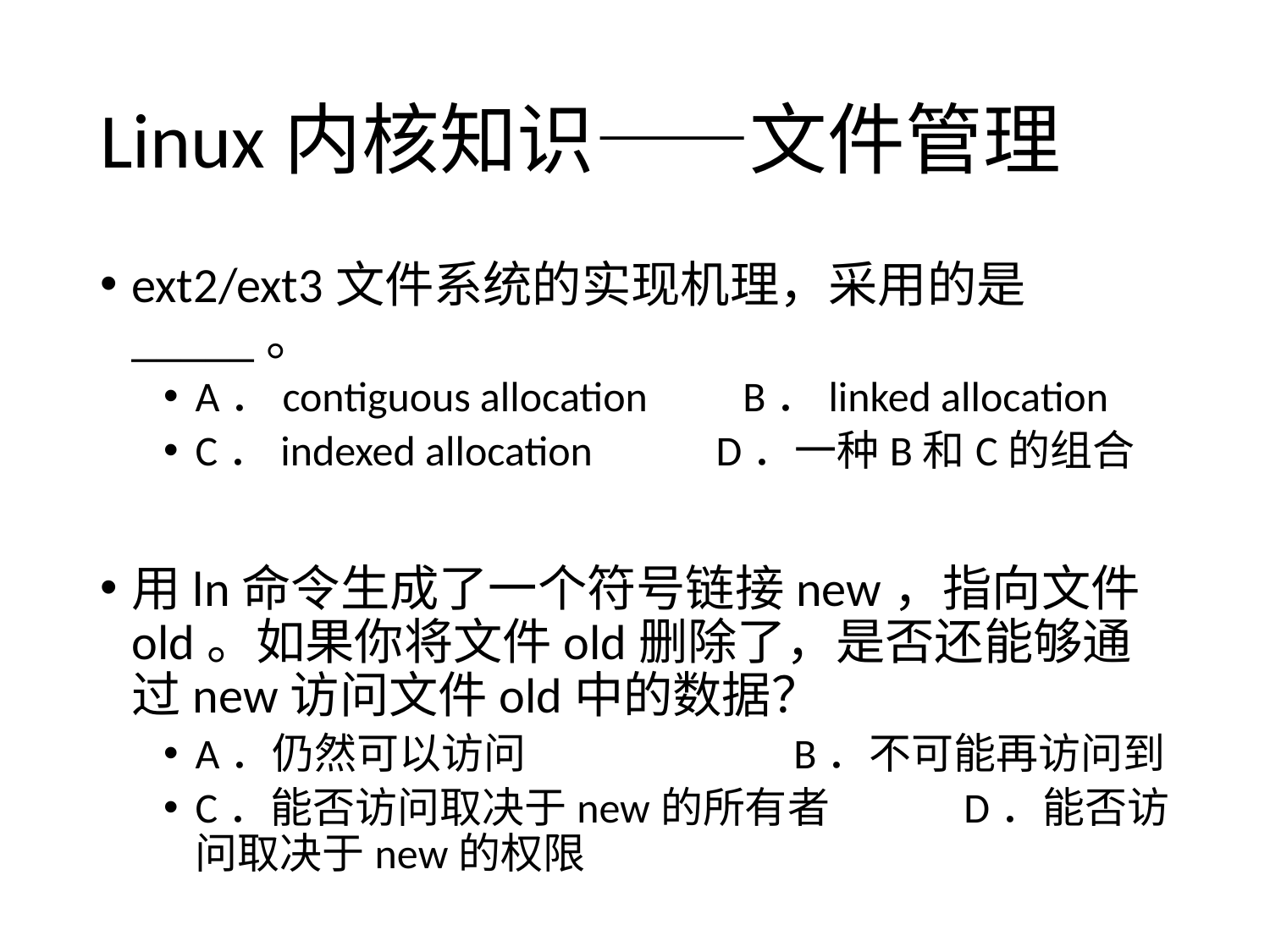

# Linux内核知识——文件管理
ext2/ext3文件系统的实现机理，采用的是_____。
A．contiguous allocation          B．linked allocation
C．indexed allocation             D．一种B和C的组合

用ln命令生成了一个符号链接new，指向文件old。如果你将文件old删除了，是否还能够通过new访问文件old中的数据？
A．仍然可以访问                           B．不可能再访问到
C．能否访问取决于new的所有者             D．能否访问取决于new的权限